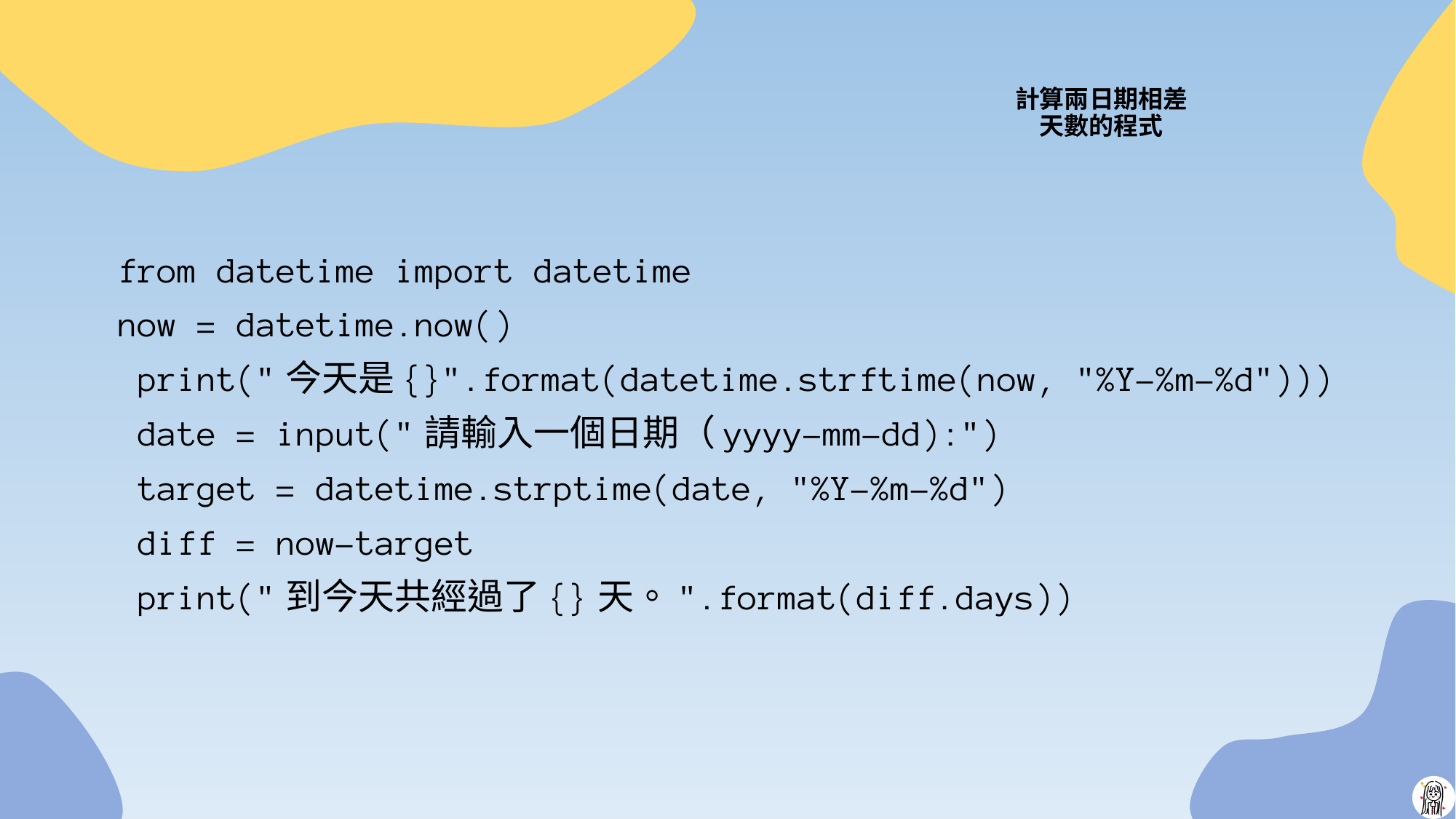

# 計算兩日期相差 天數的程式
from datetime import datetime
now = datetime.now()
 print("今天是{}".format(datetime.strftime(now, "%Y-%m-%d")))
 date = input("請輸入一個日期（yyyy-mm-dd):")
 target = datetime.strptime(date, "%Y-%m-%d")
 diff = now-target
 print("到今天共經過了{}天。".format(diff.days))
23